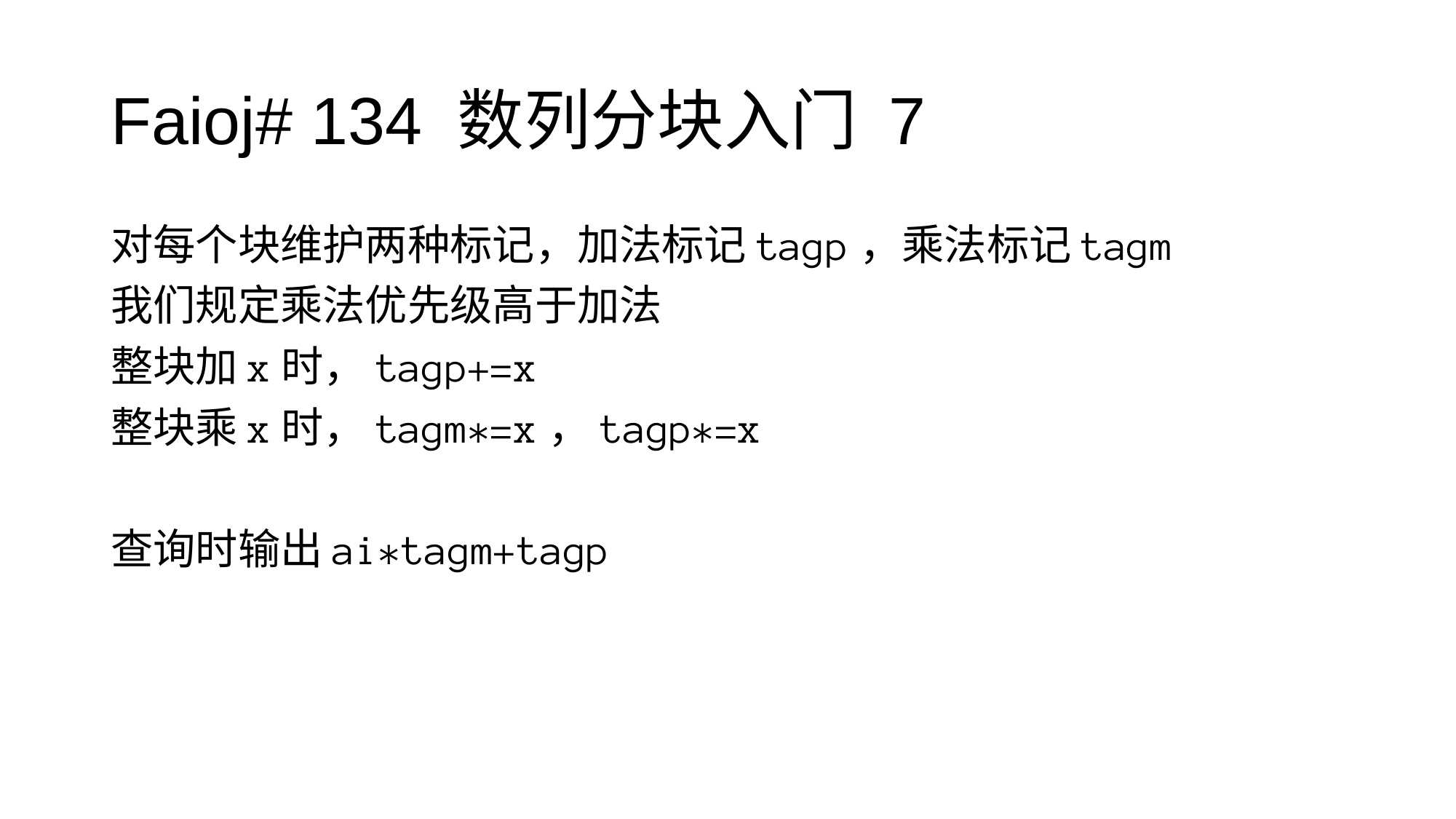

# Faioj# 134 数列分块入门 7
对每个块维护两种标记，加法标记tagp，乘法标记tagm
我们规定乘法优先级高于加法
整块加x时，tagp+=x
整块乘x时，tagm*=x，tagp*=x

查询时输出ai*tagm+tagp